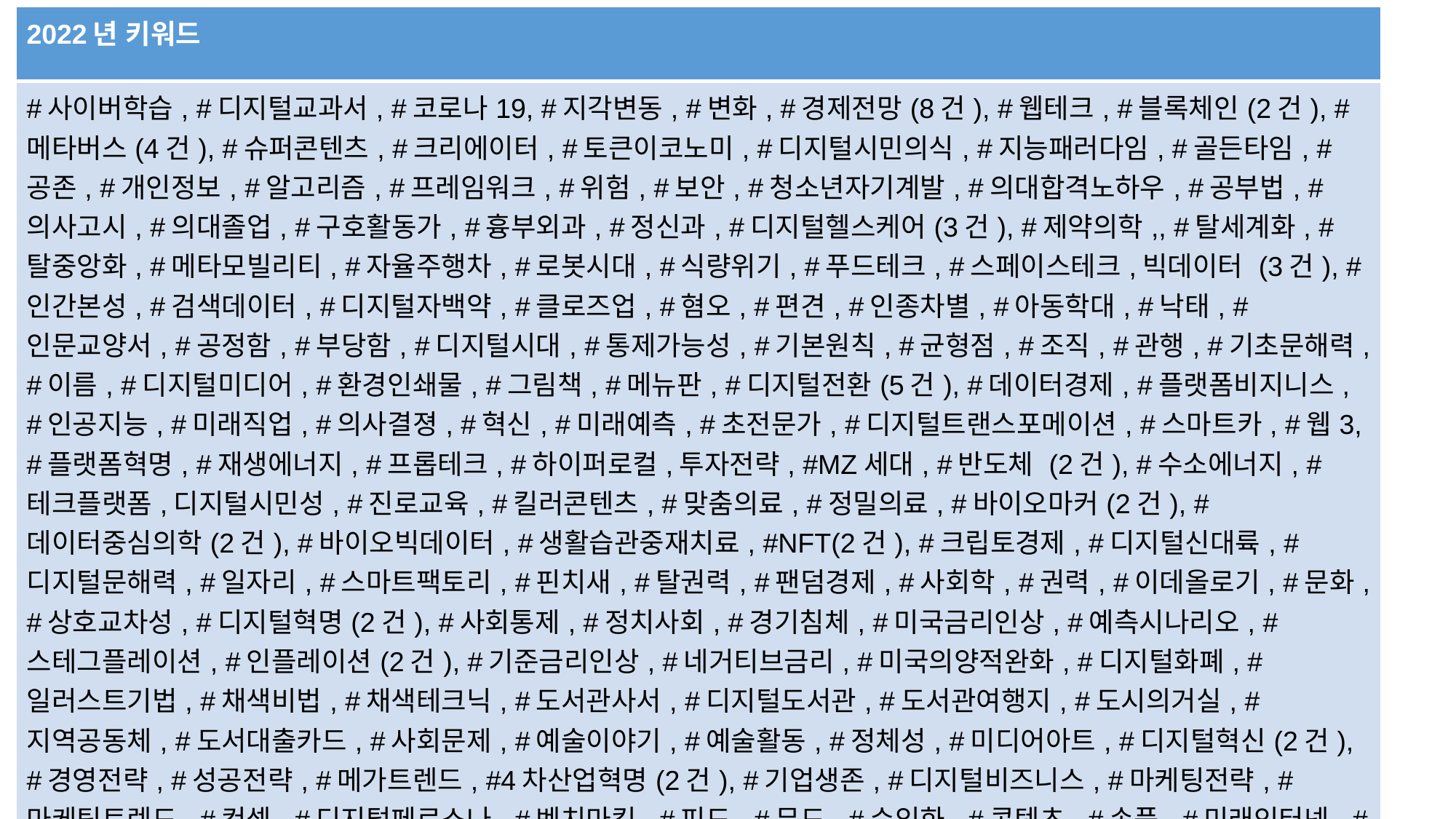

| 2022년 키워드 |
| --- |
| #사이버학습, #디지털교과서, #코로나19, #지각변동, #변화, #경제전망(8건), #웹테크, #블록체인(2건), #메타버스(4건), #슈퍼콘텐츠, #크리에이터, #토큰이코노미, #디지털시민의식, #지능패러다임, #골든타임, #공존, #개인정보, #알고리즘, #프레임워크, #위험, #보안, #청소년자기계발, #의대합격노하우, #공부법, #의사고시, #의대졸업, #구호활동가, #흉부외과, #정신과, #디지털헬스케어(3건), #제약의학,, #탈세계화, #탈중앙화, #메타모빌리티, #자율주행차, #로봇시대, #식량위기, #푸드테크, #스페이스테크,빅데이터 (3건), #인간본성, #검색데이터, #디지털자백약, #클로즈업, #혐오, #편견, #인종차별, #아동학대, #낙태, #인문교양서, #공정함, #부당함, #디지털시대, #통제가능성, #기본원칙, #균형점, #조직, #관행, #기초문해력, #이름, #디지털미디어, #환경인쇄물, #그림책, #메뉴판, #디지털전환(5건), #데이터경제, #플랫폼비지니스, #인공지능, #미래직업, #의사결졍, #혁신, #미래예측, #초전문가, #디지털트랜스포메이션, #스마트카, #웹3, #플랫폼혁명, #재생에너지, #프롭테크, #하이퍼로컬,투자전략, #MZ세대, #반도체 (2건), #수소에너지, #테크플랫폼,디지털시민성, #진로교육, #킬러콘텐츠, #맞춤의료, #정밀의료, #바이오마커(2건), #데이터중심의학(2건), #바이오빅데이터, #생활습관중재치료, #NFT(2건), #크립토경제, #디지털신대륙, #디지털문해력, #일자리, #스마트팩토리, #핀치새, #탈권력, #팬덤경제, #사회학, #권력, #이데올로기, #문화, #상호교차성, #디지털혁명(2건), #사회통제, #정치사회, #경기침체, #미국금리인상, #예측시나리오, #스테그플레이션, #인플레이션(2건), #기준금리인상, #네거티브금리, #미국의양적완화, #디지털화폐, #일러스트기법, #채색비법, #채색테크닉, #도서관사서, #디지털도서관, #도서관여행지, #도시의거실, #지역공동체, #도서대출카드, #사회문제, #예술이야기, #예술활동, #정체성, #미디어아트, #디지털혁신(2건), #경영전략, #성공전략, #메가트렌드, #4차산업혁명(2건), #기업생존, #디지털비즈니스, #마케팅전략, #마케팅트렌드, #컨셉, #디지털페르소나, #벤치마킹, #피드, #무드, #수익화, #콘텐츠, #손품, #미래인터넷, #데이터소유권, #데이터오너십전환, #가상세계, #콘텐츠산업, #ESG,스마트물류, #글로벌공급망위기, #뉴노멀, #콜드체인, #풀랫폼, #로보틱스, #이커머스, #중독경제, #디지털중독, #빅테크, #소셜미디어, #웹3.0, #디파이, #다오, #디지털자산보험, #비트코인(2건), #알트코인, #디지털아트, #직급파괴, #원격근무, #하이브리드근무, #협업문화, #대이직시대, #마감효과, #피드백, #워크다이어트, #안전감, #금융, #소득세, #디지털경제, #디지털미디어리터러시, #온라인괴롭힘, #악플, #잼민이, #예스키즈존, #평판관리, #디지털네이티브, #성장구성원, #한국경제, #미중갈등, #글로벌공급망재편, #탄소중립, #2차전지, #스타트업, #글로벌플랫폼, #공간트렌드, #공간변화, #미래공간, #재택근무, #푸리에분석, #럭셔리마케팅, #차별화전략, #디지털럭셔리, #럭셔리제품영업, #빅리치, #럭셔리멤버십, #럭셔리모빌리티, #구매심리, #행동패턴, #인류, #경험, #디지털, #AI, #전략 |
#